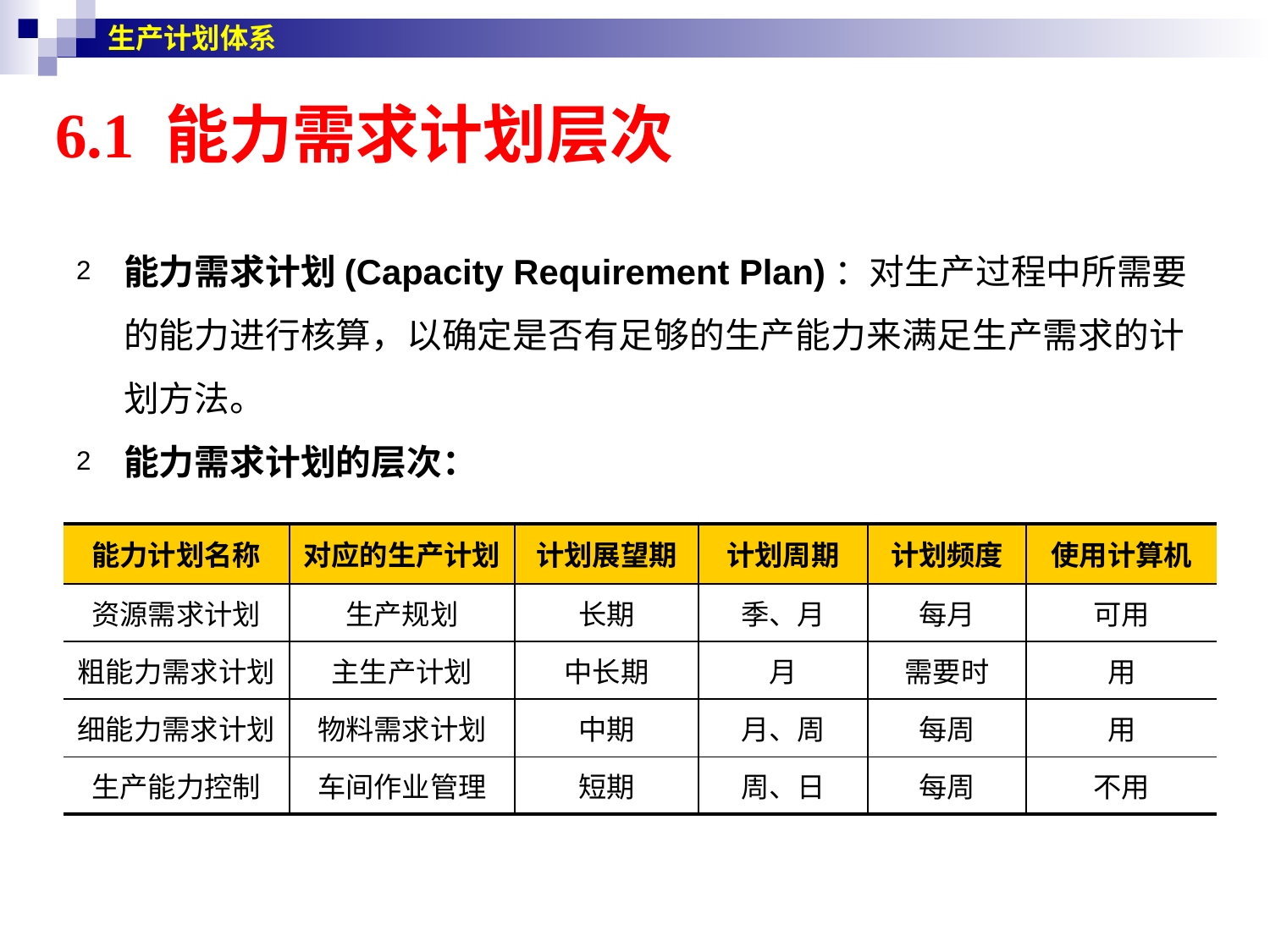

生产计划体系
# 6.1 能力需求计划层次
能力需求计划(Capacity Requirement Plan)：对生产过程中所需要的能力进行核算，以确定是否有足够的生产能力来满足生产需求的计划方法。
能力需求计划的层次：
| 能力计划名称 | 对应的生产计划 | 计划展望期 | 计划周期 | 计划频度 | 使用计算机 |
| --- | --- | --- | --- | --- | --- |
| 资源需求计划 | 生产规划 | 长期 | 季、月 | 每月 | 可用 |
| 粗能力需求计划 | 主生产计划 | 中长期 | 月 | 需要时 | 用 |
| 细能力需求计划 | 物料需求计划 | 中期 | 月、周 | 每周 | 用 |
| 生产能力控制 | 车间作业管理 | 短期 | 周、日 | 每周 | 不用 |